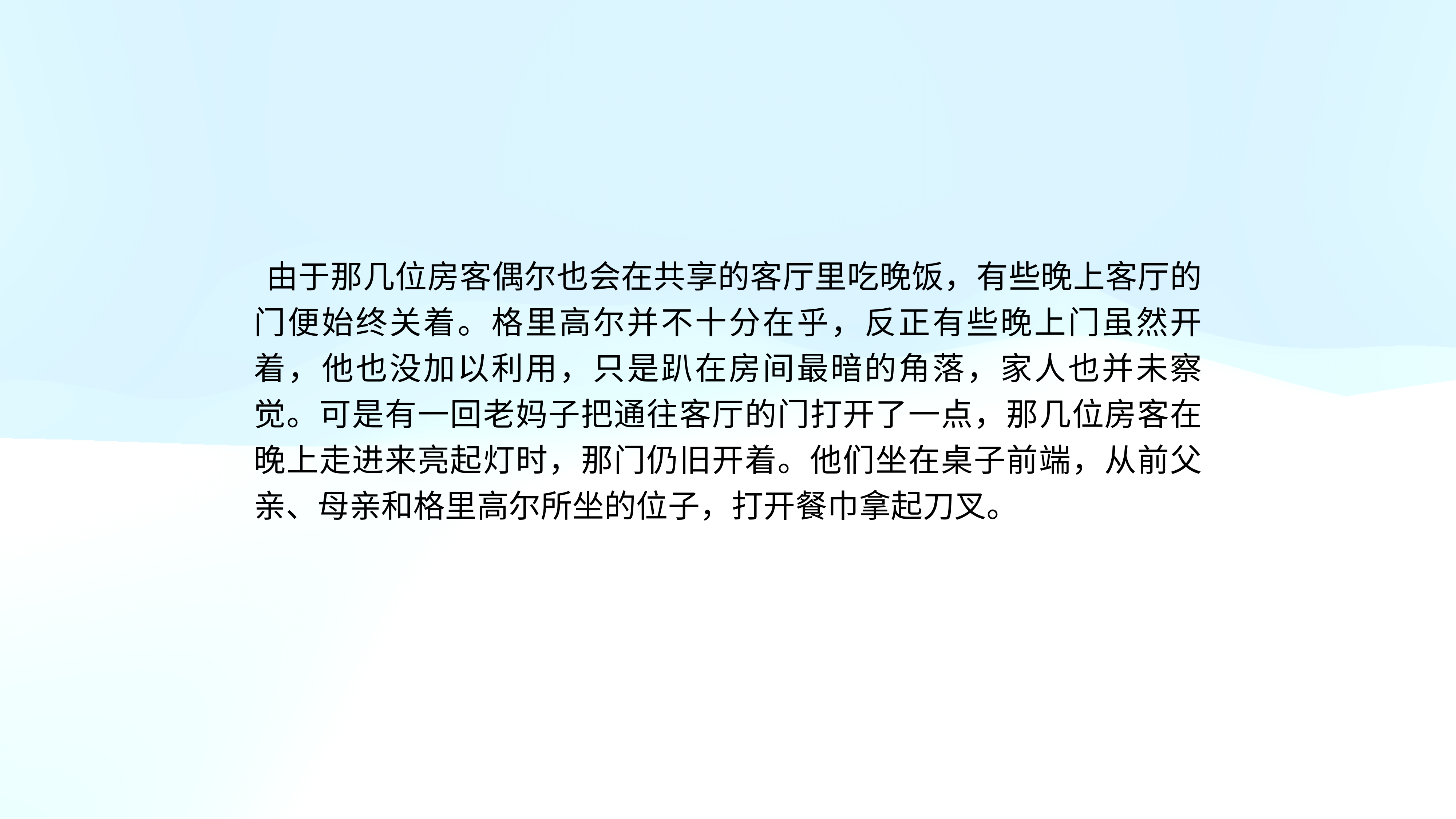

由于那几位房客偶尔也会在共享的客厅里吃晚饭，有些晚上客厅的门便始终关着。格里高尔并不十分在乎，反正有些晚上门虽然开着，他也没加以利用，只是趴在房间最暗的角落，家人也并未察觉。可是有一回老妈子把通往客厅的门打开了一点，那几位房客在晚上走进来亮起灯时，那门仍旧开着。他们坐在桌子前端，从前父亲、母亲和格里高尔所坐的位子，打开餐巾拿起刀叉。